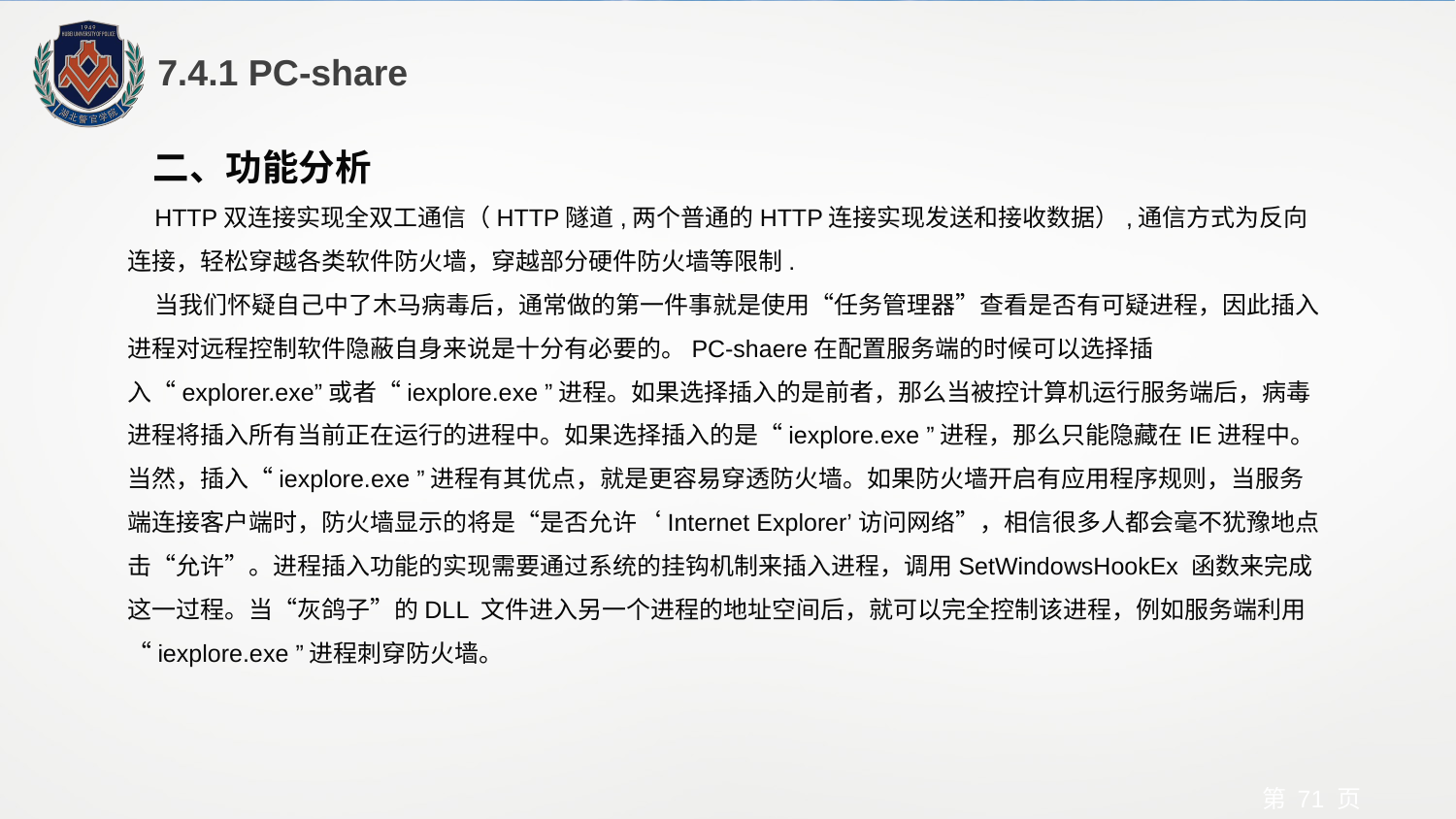

7.4.1 PC-share
  二、功能分析
    HTTP双连接实现全双工通信（HTTP隧道,两个普通的HTTP连接实现发送和接收数据）,通信方式为反向连接，轻松穿越各类软件防火墙，穿越部分硬件防火墙等限制.
    当我们怀疑自己中了木马病毒后，通常做的第一件事就是使用“任务管理器”查看是否有可疑进程，因此插入进程对远程控制软件隐蔽自身来说是十分有必要的。PC-shaere在配置服务端的时候可以选择插入“explorer.exe”或者“iexplore.exe ”进程。如果选择插入的是前者，那么当被控计算机运行服务端后，病毒进程将插入所有当前正在运行的进程中。如果选择插入的是“iexplore.exe ”进程，那么只能隐藏在IE进程中。当然，插入“iexplore.exe ”进程有其优点，就是更容易穿透防火墙。如果防火墙开启有应用程序规则，当服务端连接客户端时，防火墙显示的将是“是否允许‘Internet Explorer’访问网络”，相信很多人都会毫不犹豫地点击“允许”。进程插入功能的实现需要通过系统的挂钩机制来插入进程，调用SetWindowsHookEx 函数来完成这一过程。当“灰鸽子”的DLL 文件进入另一个进程的地址空间后，就可以完全控制该进程，例如服务端利用“iexplore.exe ”进程刺穿防火墙。